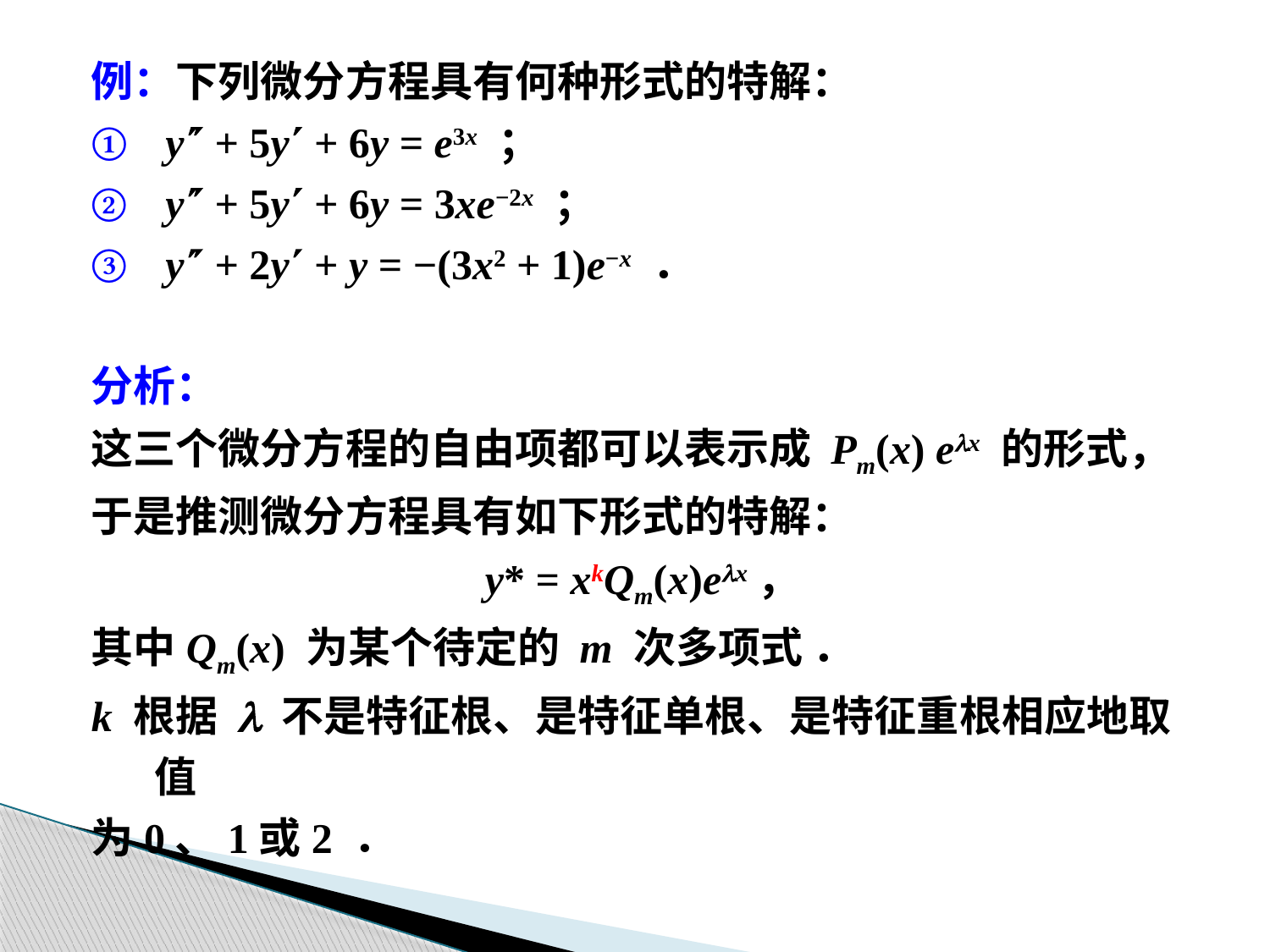

例：下列微分方程具有何种形式的特解：
 y″ + 5y′ + 6y = e3x ；
 y″ + 5y′ + 6y = 3xe−2x ；
 y″ + 2y′ + y = −(3x2 + 1)e−x ．

分析：
这三个微分方程的自由项都可以表示成 Pm(x) eλx 的形式，
于是推测微分方程具有如下形式的特解：
y* = xkQm(x)eλx，
其中Qm(x) 为某个待定的 m 次多项式 ．
k 根据 λ 不是特征根、是特征单根、是特征重根相应地取值
为0、1或2 ．